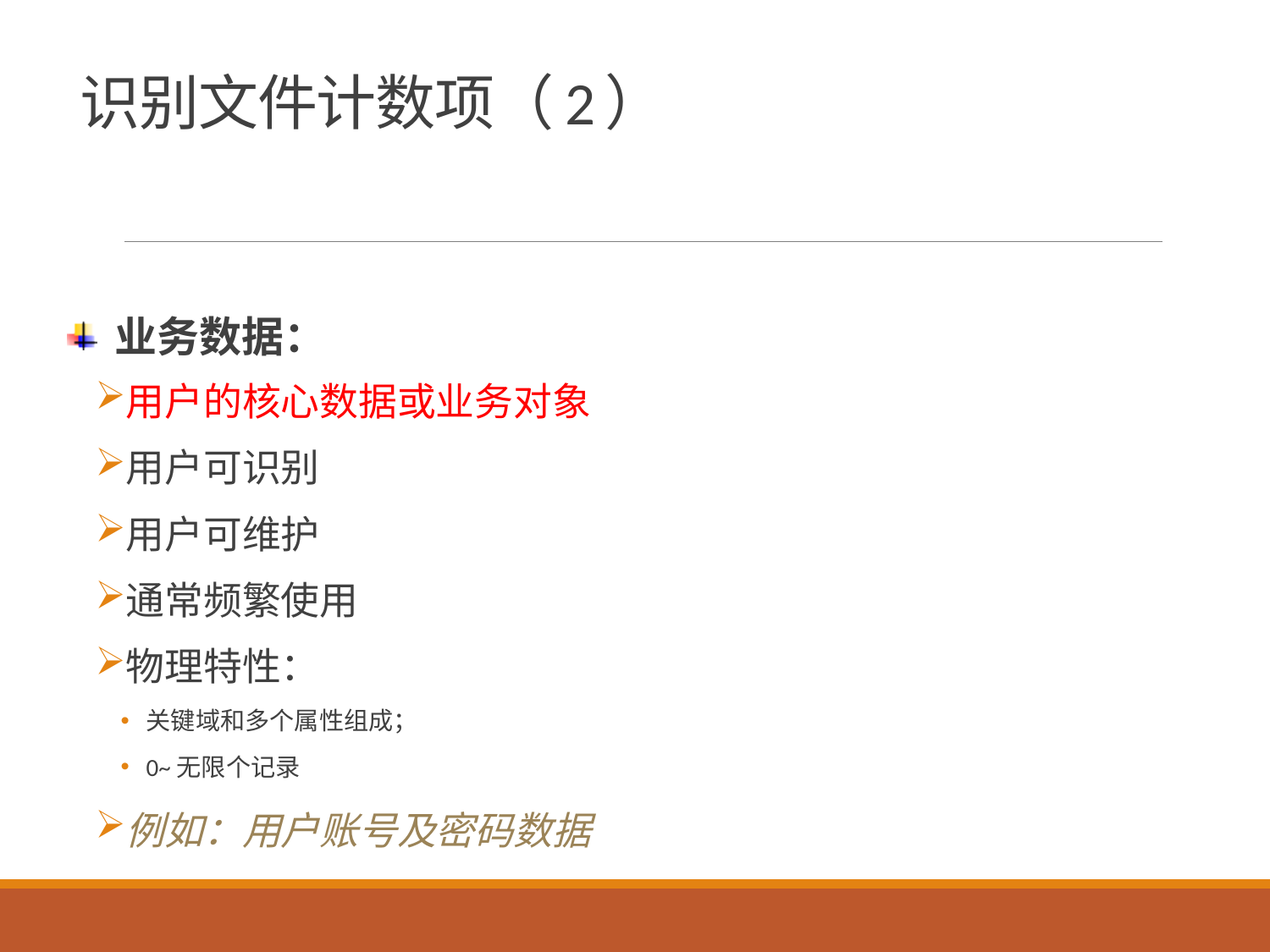

# 识别文件计数项（2）
业务数据：
用户的核心数据或业务对象
用户可识别
用户可维护
通常频繁使用
物理特性：
关键域和多个属性组成；
0~无限个记录
例如：用户账号及密码数据